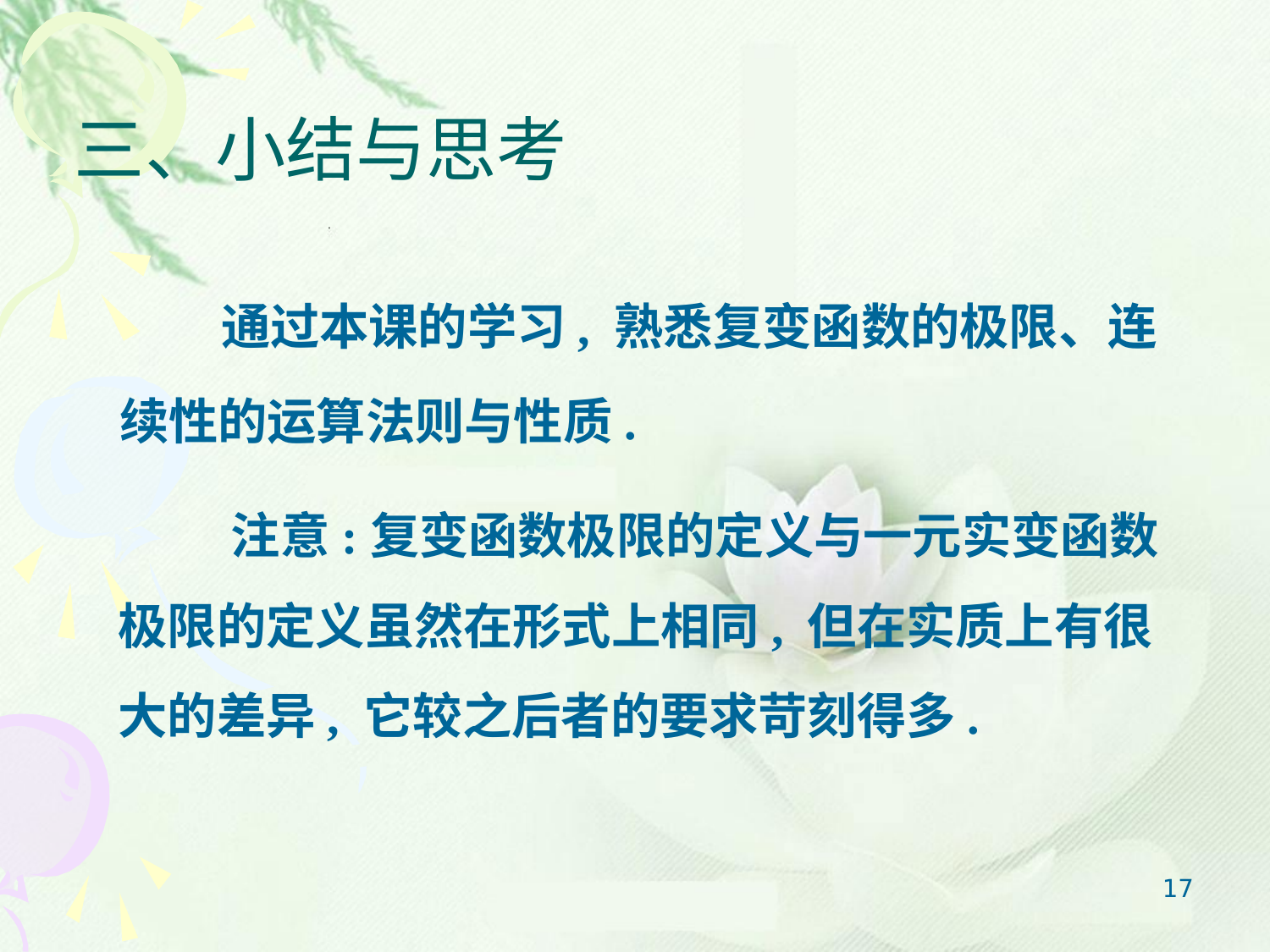

# 三、小结与思考
        通过本课的学习, 熟悉复变函数的极限、连
续性的运算法则与性质.
         注意:复变函数极限的定义与一元实变函数
极限的定义虽然在形式上相同, 但在实质上有很
大的差异, 它较之后者的要求苛刻得多.
17